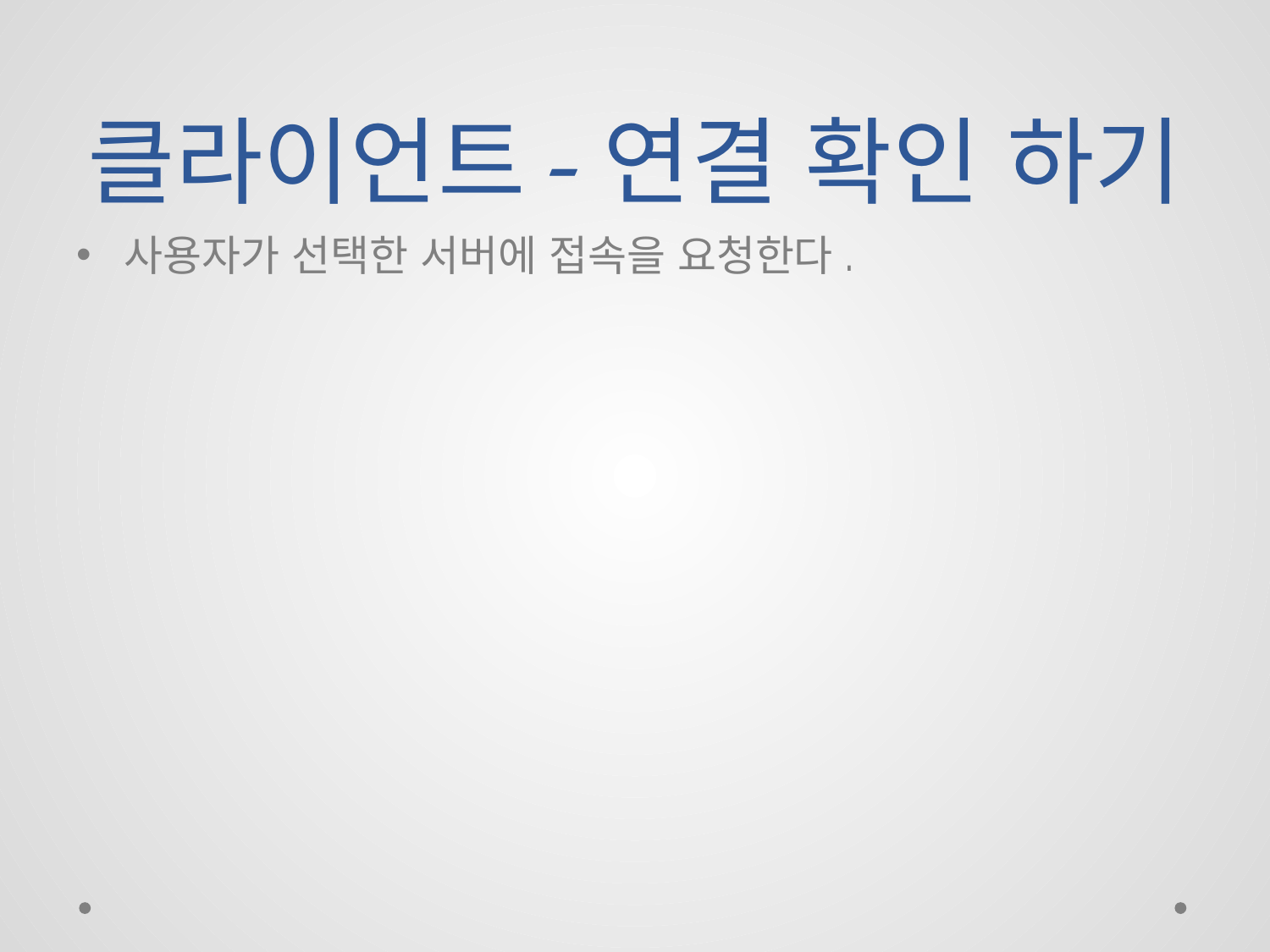

# 클라이언트-연결 확인 하기
사용자가 선택한 서버에 접속을 요청한다.